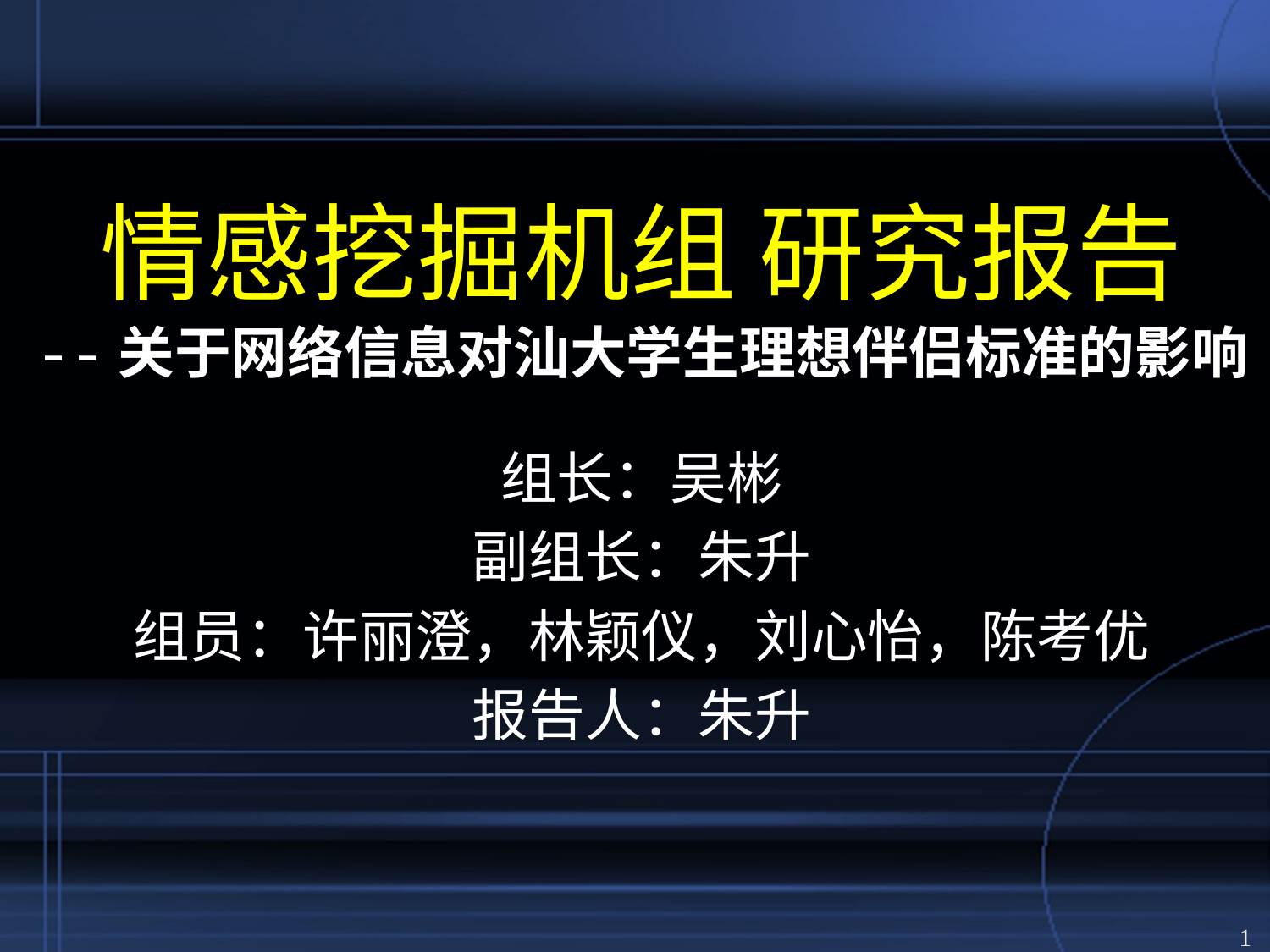

# 情感挖掘机组 研究报告
--关于网络信息对汕大学生理想伴侣标准的影响

组长：吴彬
副组长：朱升
组员：许丽澄，林颖仪，刘心怡，陈考优
报告人：朱升

1